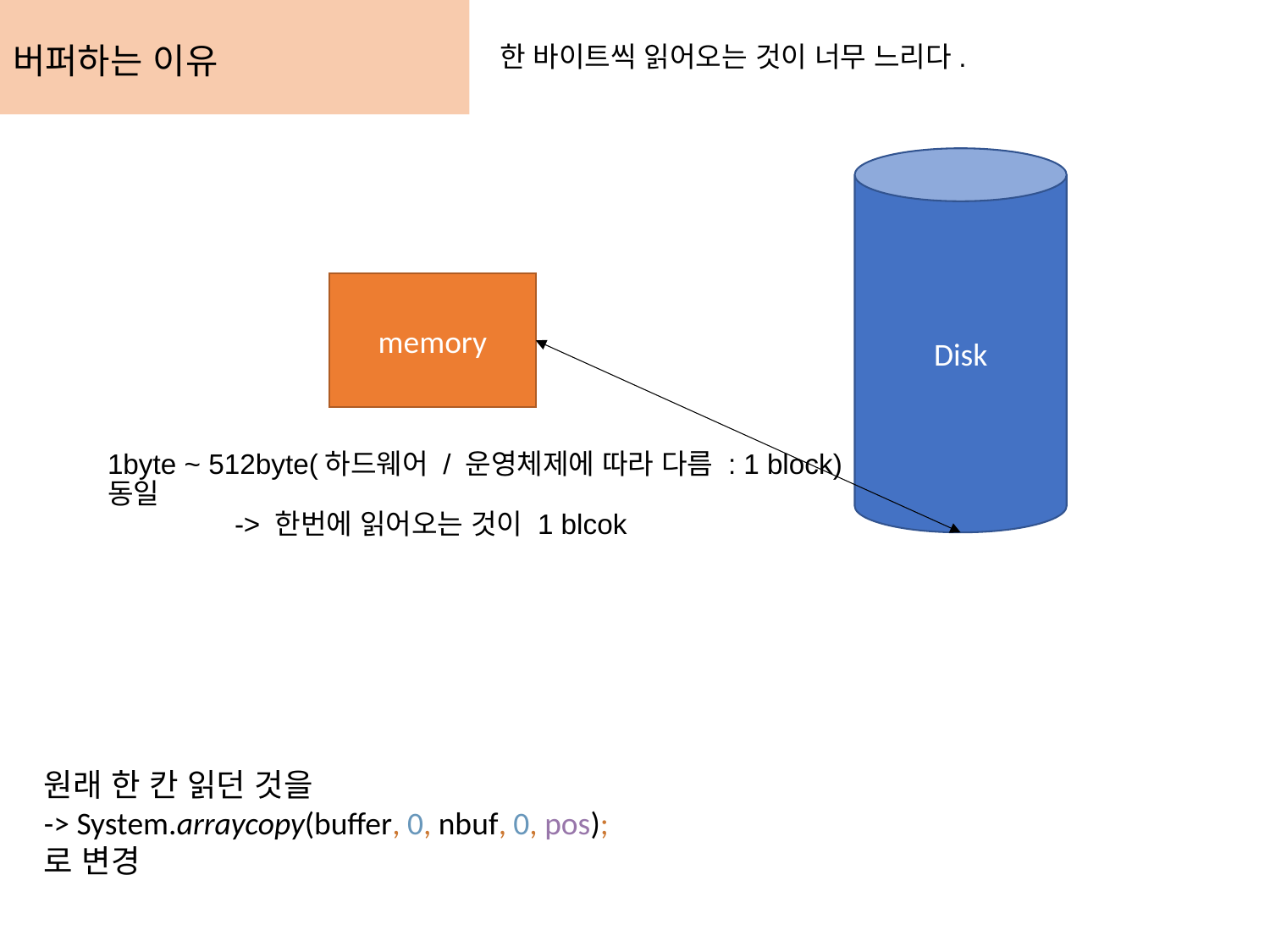

# 버퍼하는 이유
한 바이트씩 읽어오는 것이 너무 느리다.
Disk
memory
1byte ~ 512byte(하드웨어 / 운영체제에 따라 다름 : 1 block)
동일
	-> 한번에 읽어오는 것이 1 blcok

원래 한 칸 읽던 것을
-> System.arraycopy(buffer, 0, nbuf, 0, pos);
로 변경